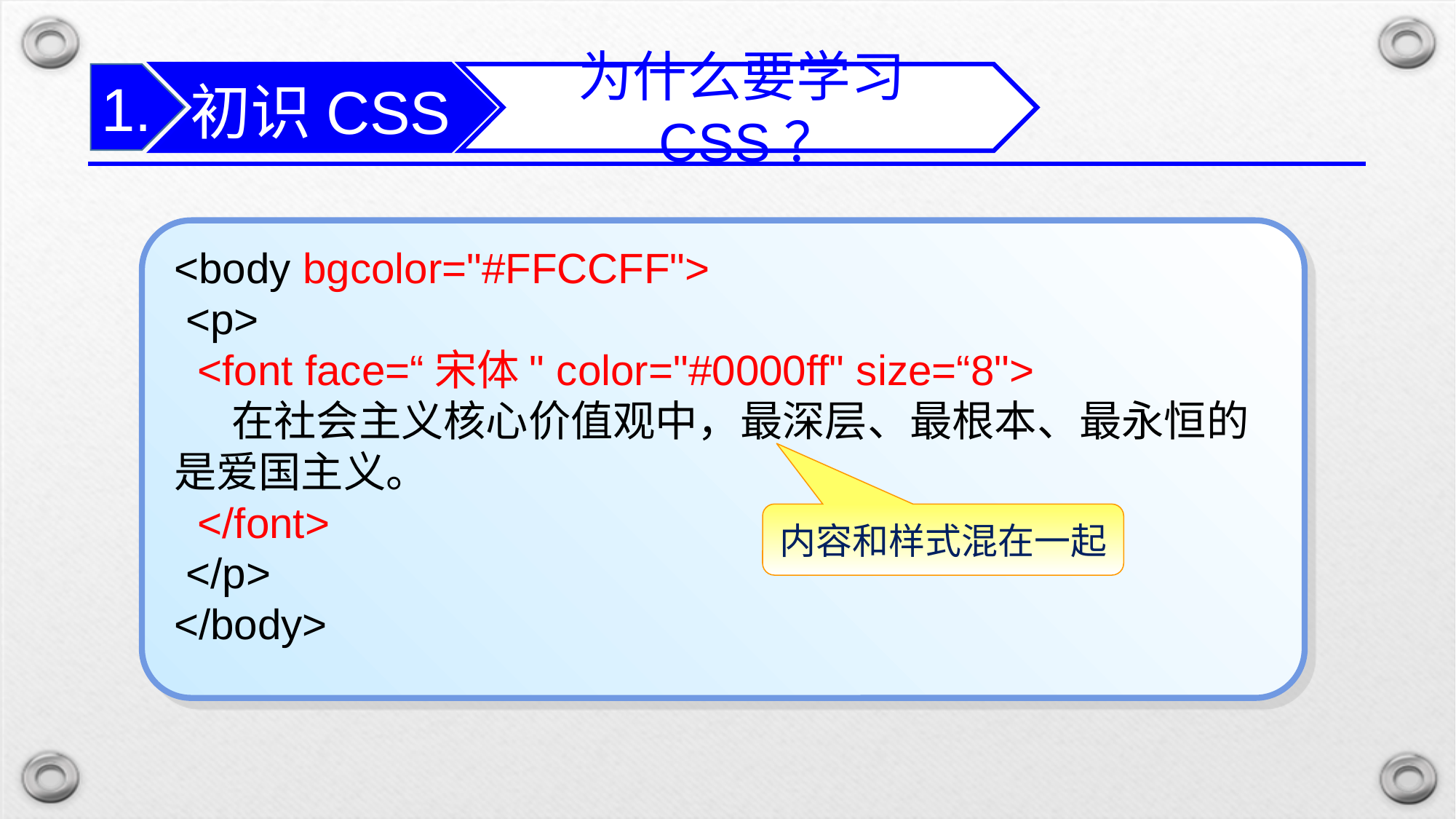

初识CSS

1.
为什么要学习CSS？

<body bgcolor="#FFCCFF">
 <p>
  <font face=“宋体" color="#0000ff" size=“8">
     在社会主义核心价值观中，最深层、最根本、最永恒的是爱国主义。
  </font>
 </p>
</body>
内容和样式混在一起